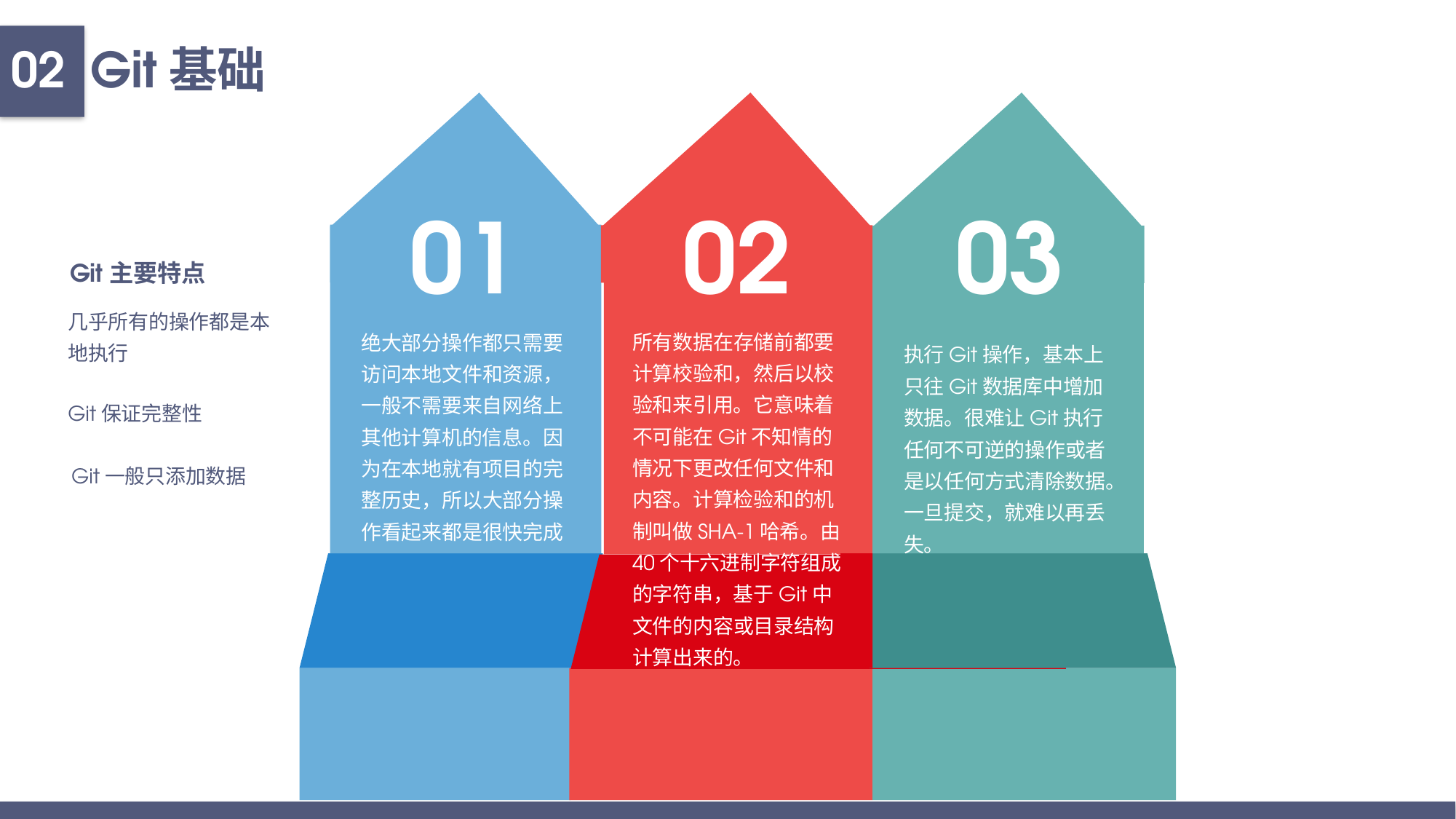

02
Git基础

01
02
03
04

Git主要特点
几乎所有的操作都是本地执行
所有数据在存储前都要计算校验和，然后以校验和来引用。它意味着不可能在Git不知情的情况下更改任何文件和内容。计算检验和的机制叫做SHA-1哈希。由40个十六进制字符组成的字符串，基于Git中文件的内容或目录结构计算出来的。

绝大部分操作都只需要访问本地文件和资源，一般不需要来自网络上其他计算机的信息。因为在本地就有项目的完整历史，所以大部分操作看起来都是很快完成
执行Git操作，基本上只往Git数据库中增加数据。很难让Git执行任何不可逆的操作或者是以任何方式清除数据。一旦提交，就难以再丢失。
Git保证完整性
Git一般只添加数据

2016